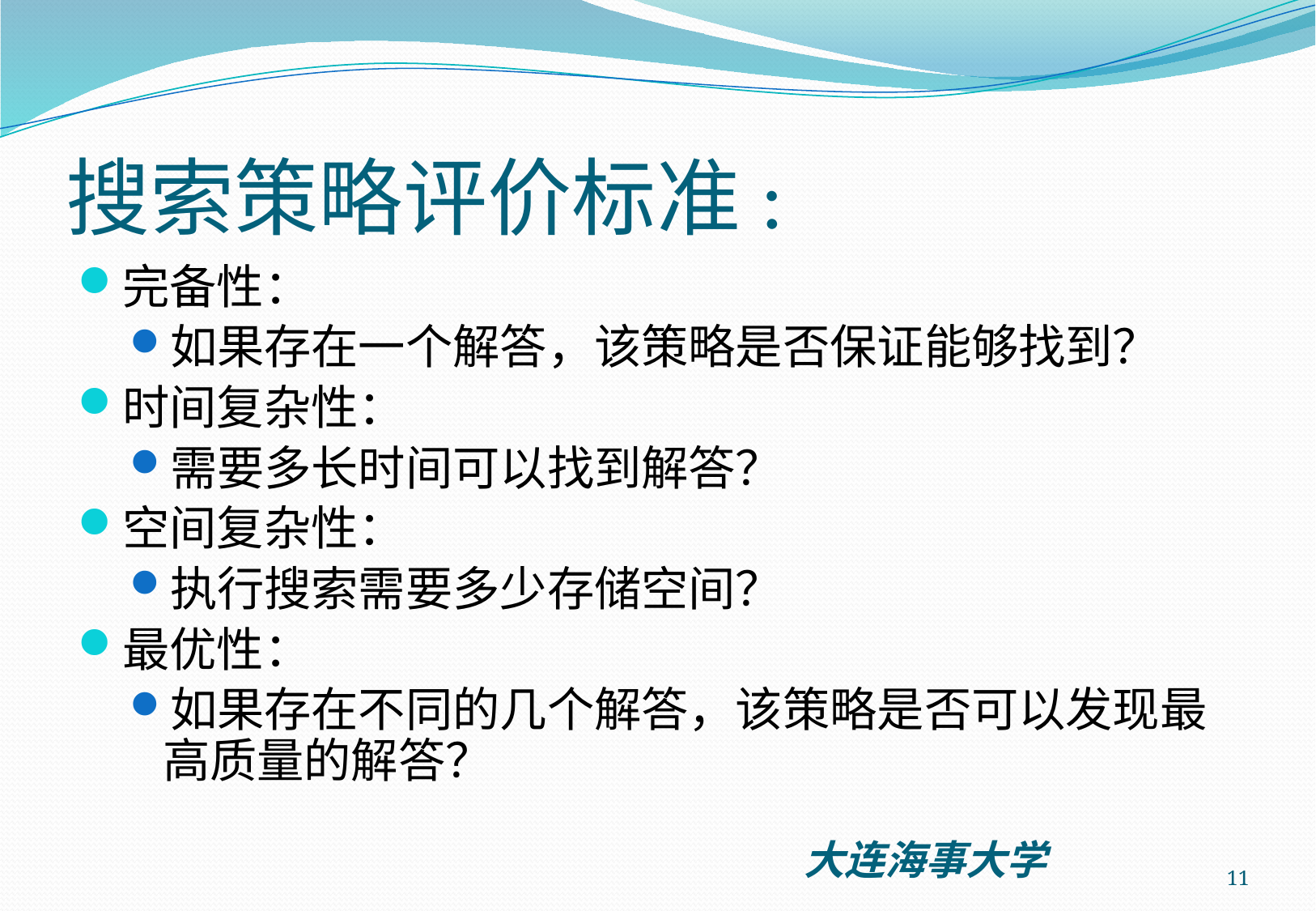

# 搜索策略评价标准:
完备性：
如果存在一个解答，该策略是否保证能够找到？
时间复杂性：
需要多长时间可以找到解答？
空间复杂性：
执行搜索需要多少存储空间？
最优性：
如果存在不同的几个解答，该策略是否可以发现最高质量的解答？

11